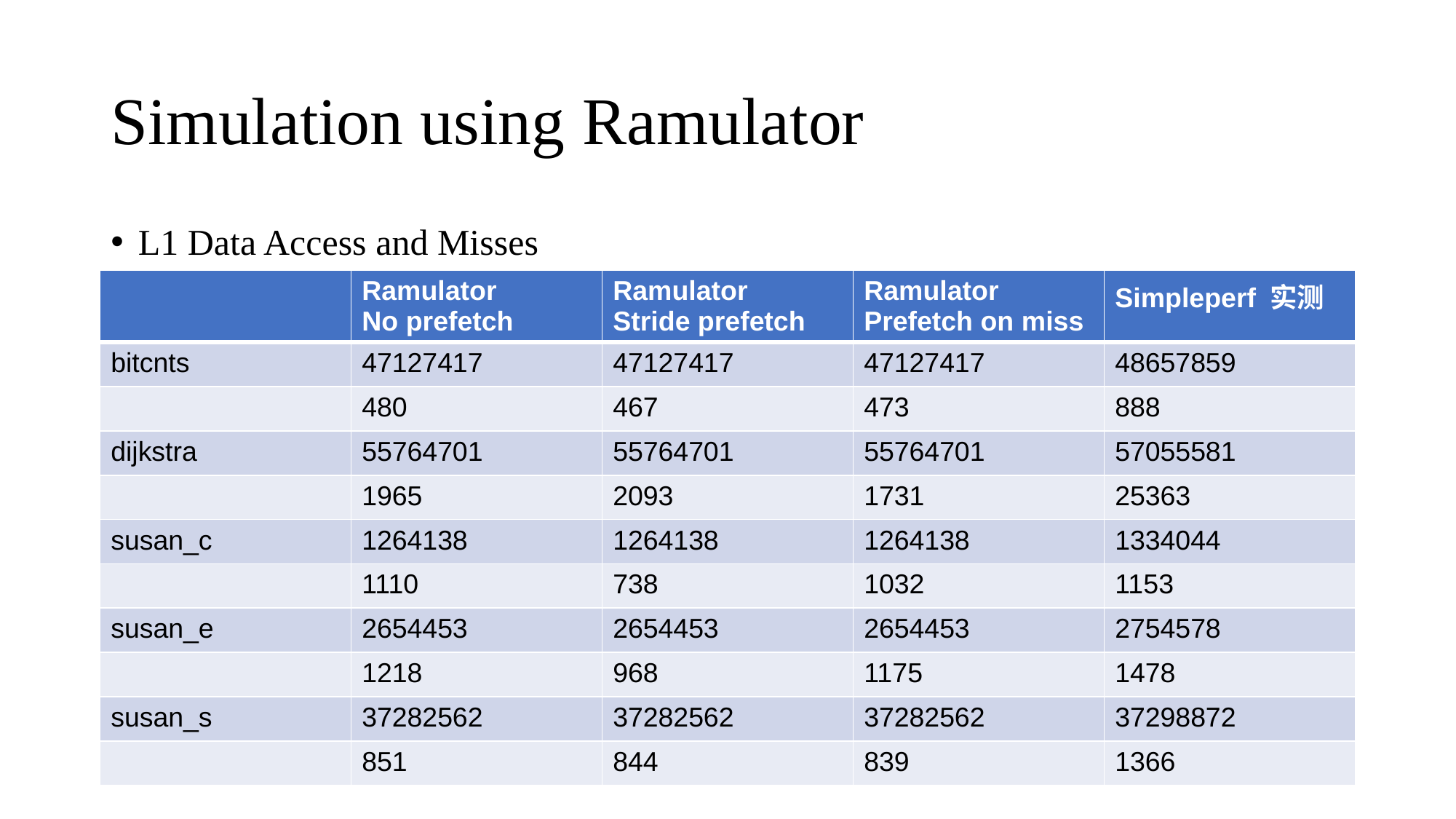

# Simulation using Ramulator
L1 Data Access and Misses

|  | Ramulator No prefetch | Ramulator Stride prefetch | Ramulator Prefetch on miss | Simpleperf 实测 |
| --- | --- | --- | --- | --- |
| bitcnts | 47127417 | 47127417 | 47127417 | 48657859 |
|  | 480 | 467 | 473 | 888 |
| dijkstra | 55764701 | 55764701 | 55764701 | 57055581 |
|  | 1965 | 2093 | 1731 | 25363 |
| susan\_c | 1264138 | 1264138 | 1264138 | 1334044 |
|  | 1110 | 738 | 1032 | 1153 |
| susan\_e | 2654453 | 2654453 | 2654453 | 2754578 |
|  | 1218 | 968 | 1175 | 1478 |
| susan\_s | 37282562 | 37282562 | 37282562 | 37298872 |
|  | 851 | 844 | 839 | 1366 |